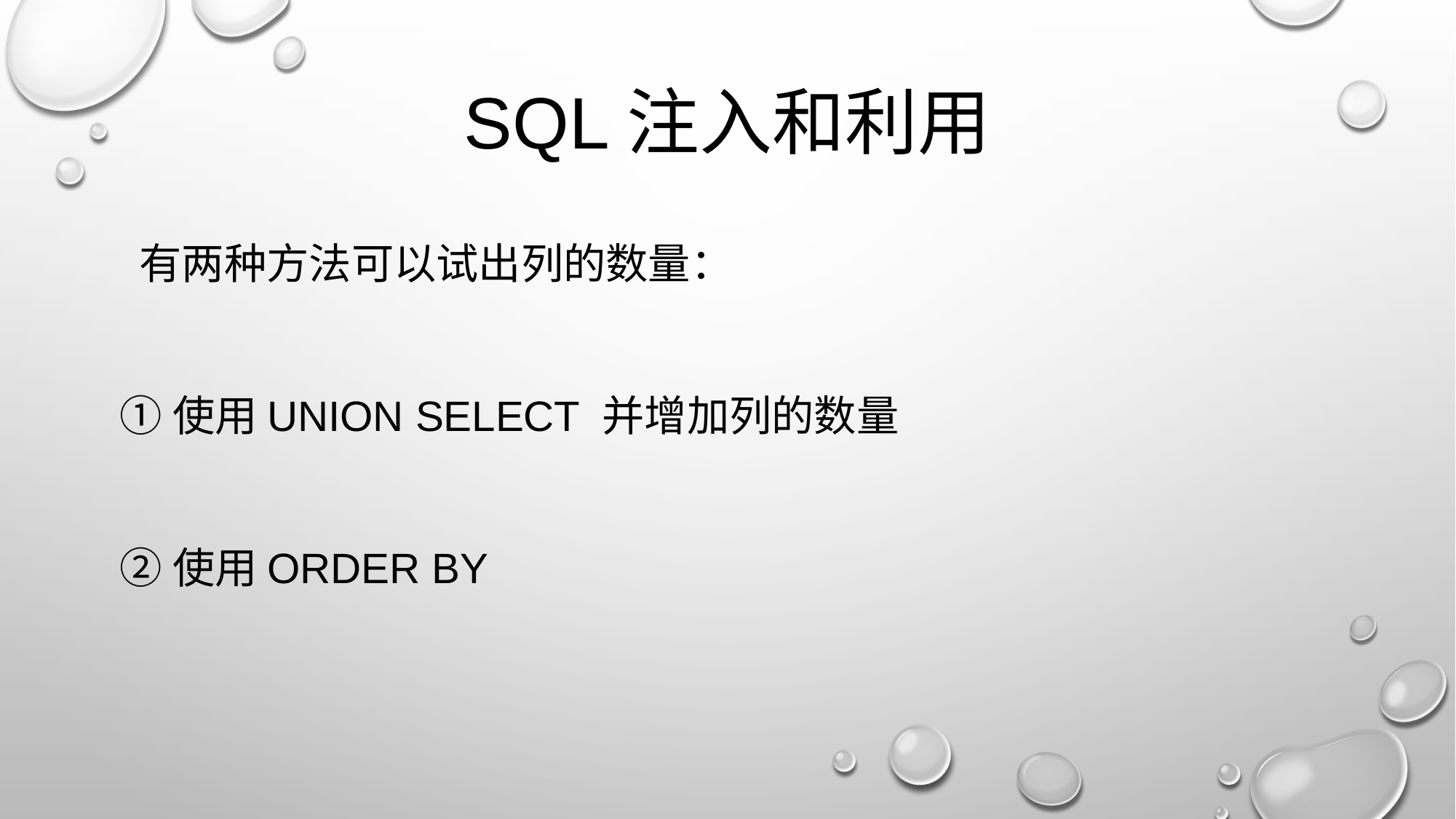

# SQL注入和利用
 有两种方法可以试出列的数量：

①使用UNION SELECT 并增加列的数量

②使用ORDER BY